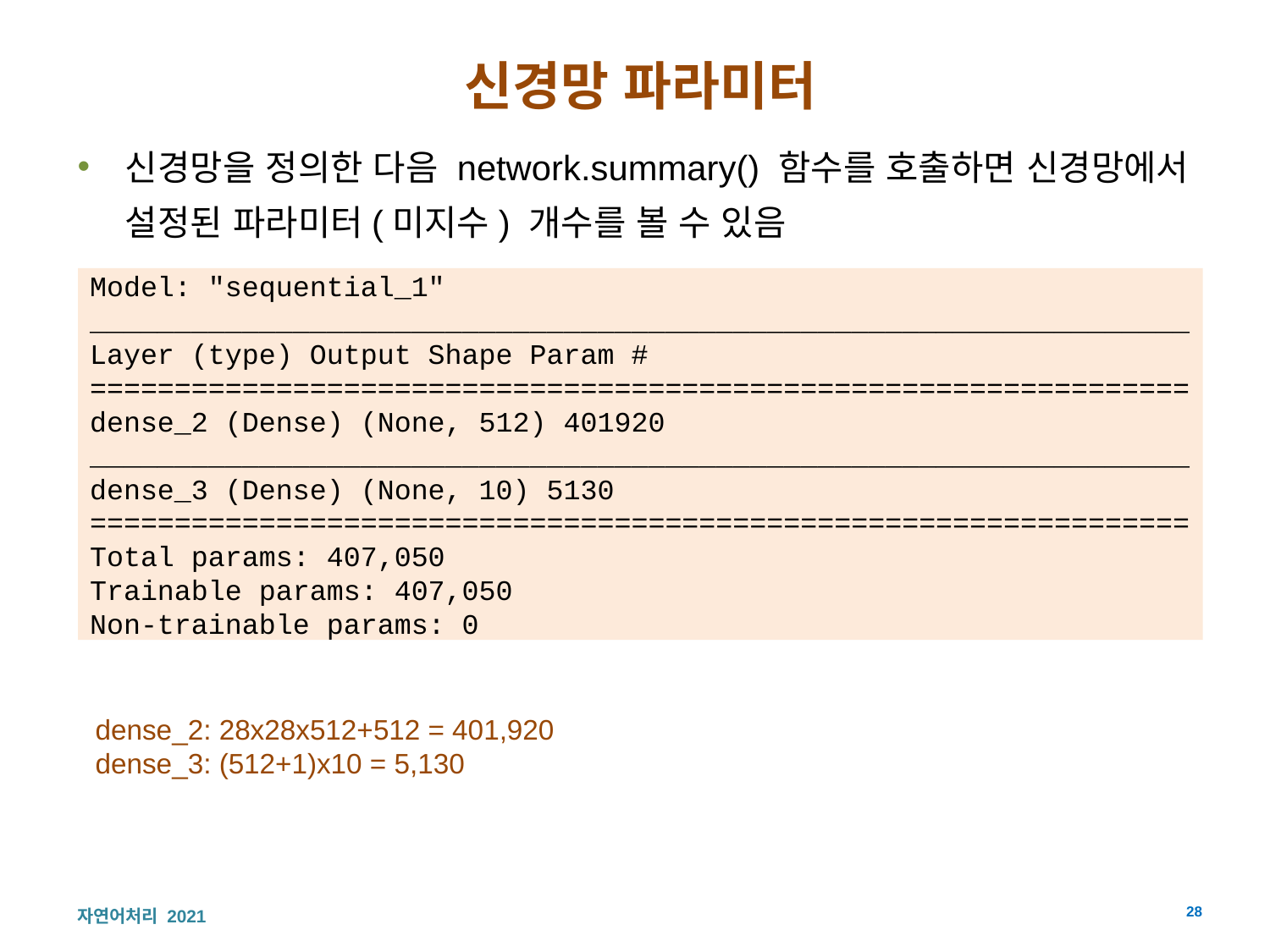

# 신경망 파라미터
신경망을 정의한 다음 network.summary() 함수를 호출하면 신경망에서 설정된 파라미터(미지수) 개수를 볼 수 있음

Model: "sequential_1" _________________________________________________________________ Layer (type) Output Shape Param # ================================================================= dense_2 (Dense) (None, 512) 401920 _________________________________________________________________ dense_3 (Dense) (None, 10) 5130 ================================================================= Total params: 407,050
Trainable params: 407,050
Non-trainable params: 0
dense_2: 28x28x512+512 = 401,920
dense_3: (512+1)x10 = 5,130